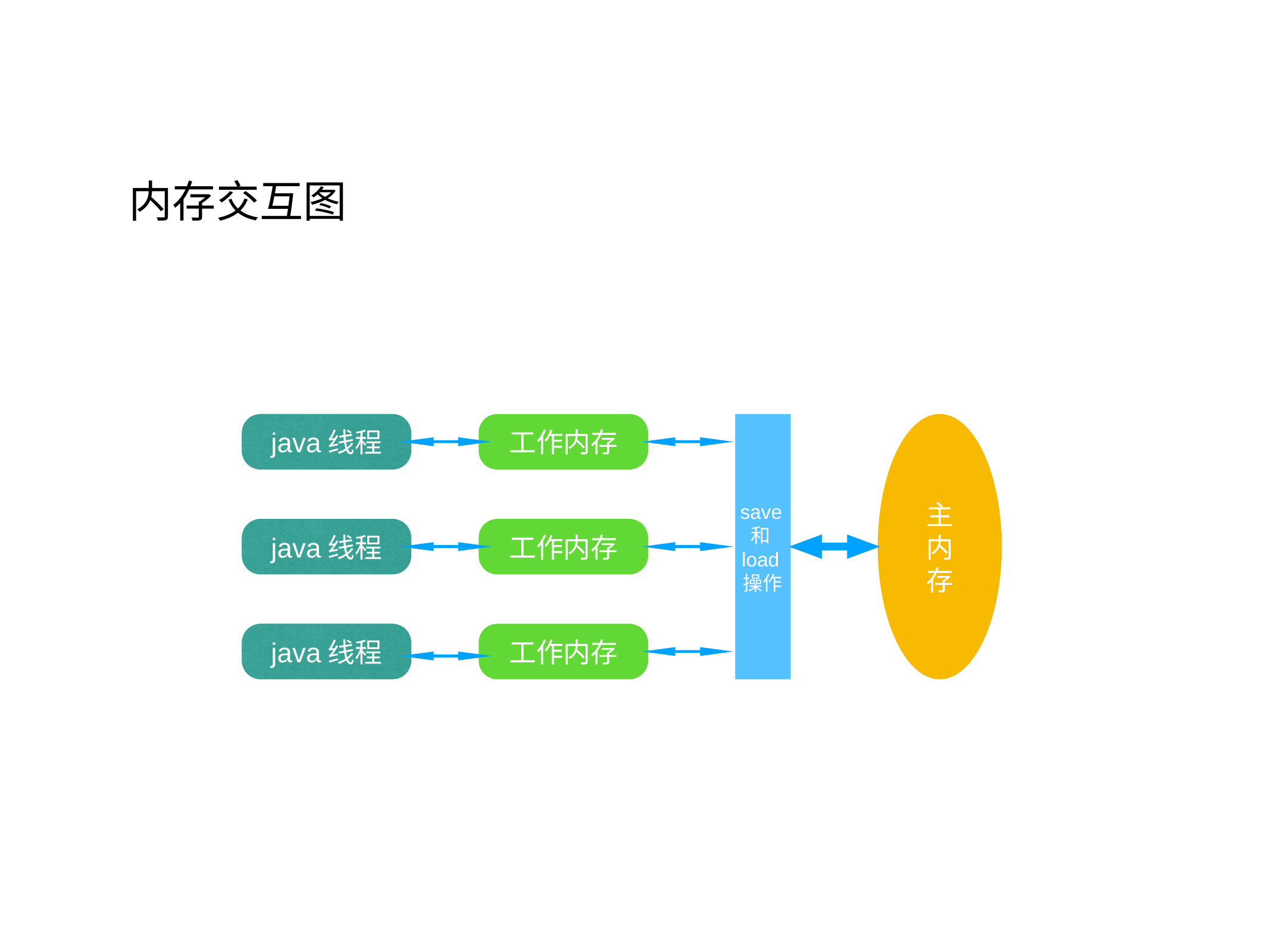

# 内存交互图

java线程
工作内存
save和load操作
主
内
存

java线程
工作内存

java线程
工作内存